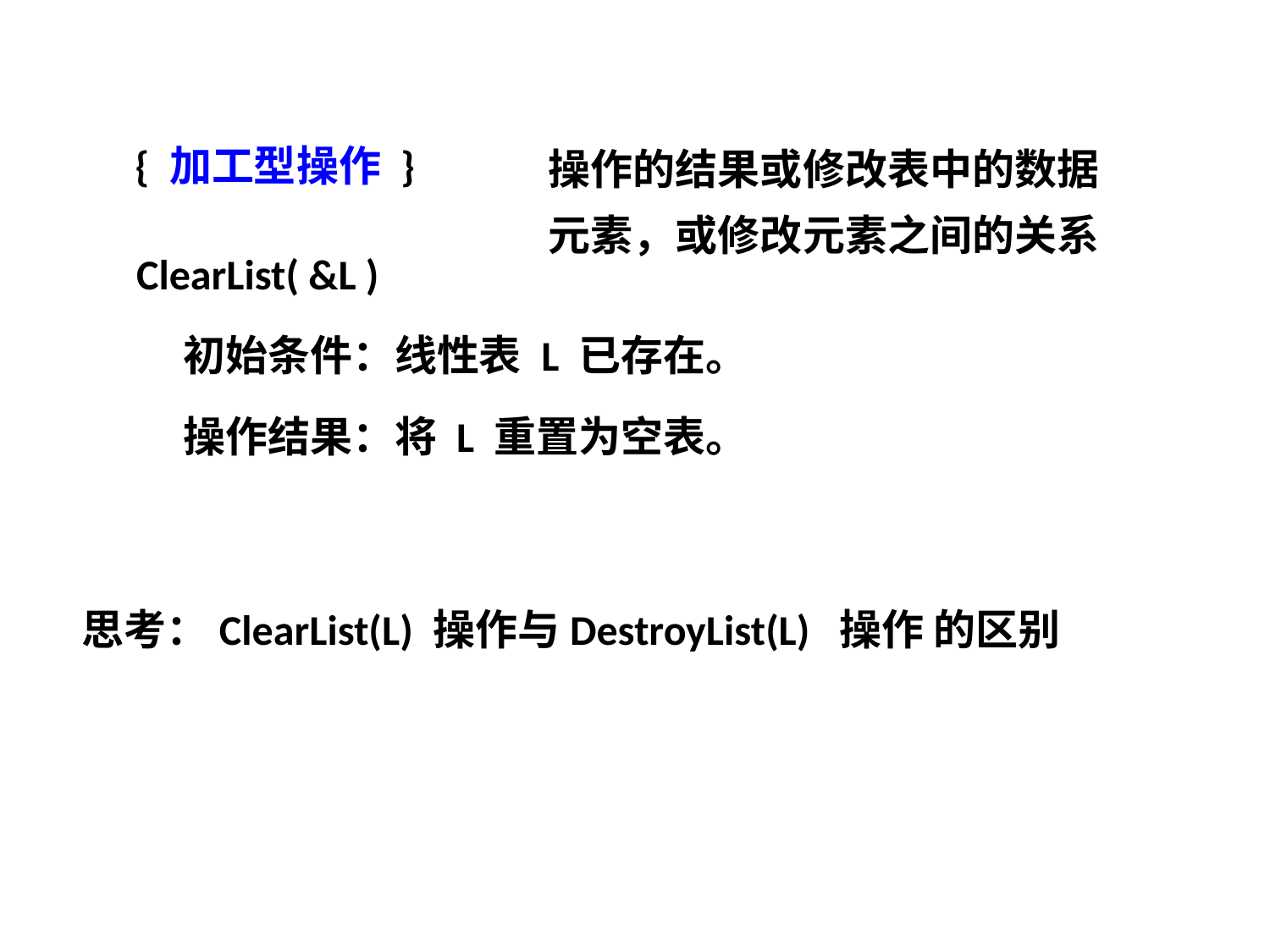

操作的结果或修改表中的数据
元素，或修改元素之间的关系
    { 加工型操作 }
    ClearList( &L )
　　初始条件：线性表 L 已存在。
　　操作结果：将 L 重置为空表。
思考：ClearList(L) 操作与DestroyList(L)  操作 的区别